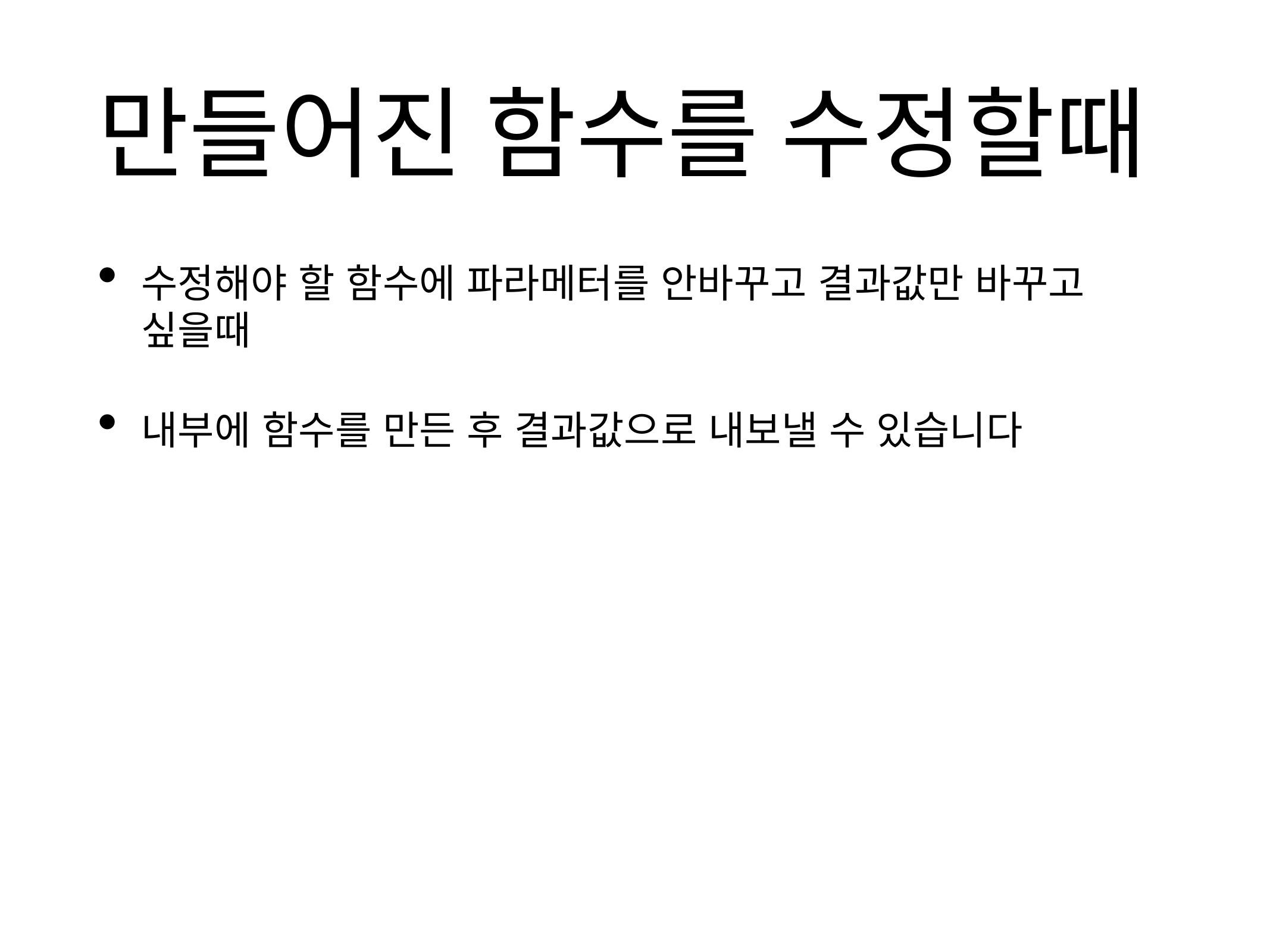

# 만들어진 함수를 수정할때
수정해야 할 함수에 파라메터를 안바꾸고 결과값만 바꾸고 싶을때
내부에 함수를 만든 후 결과값으로 내보낼 수 있습니다